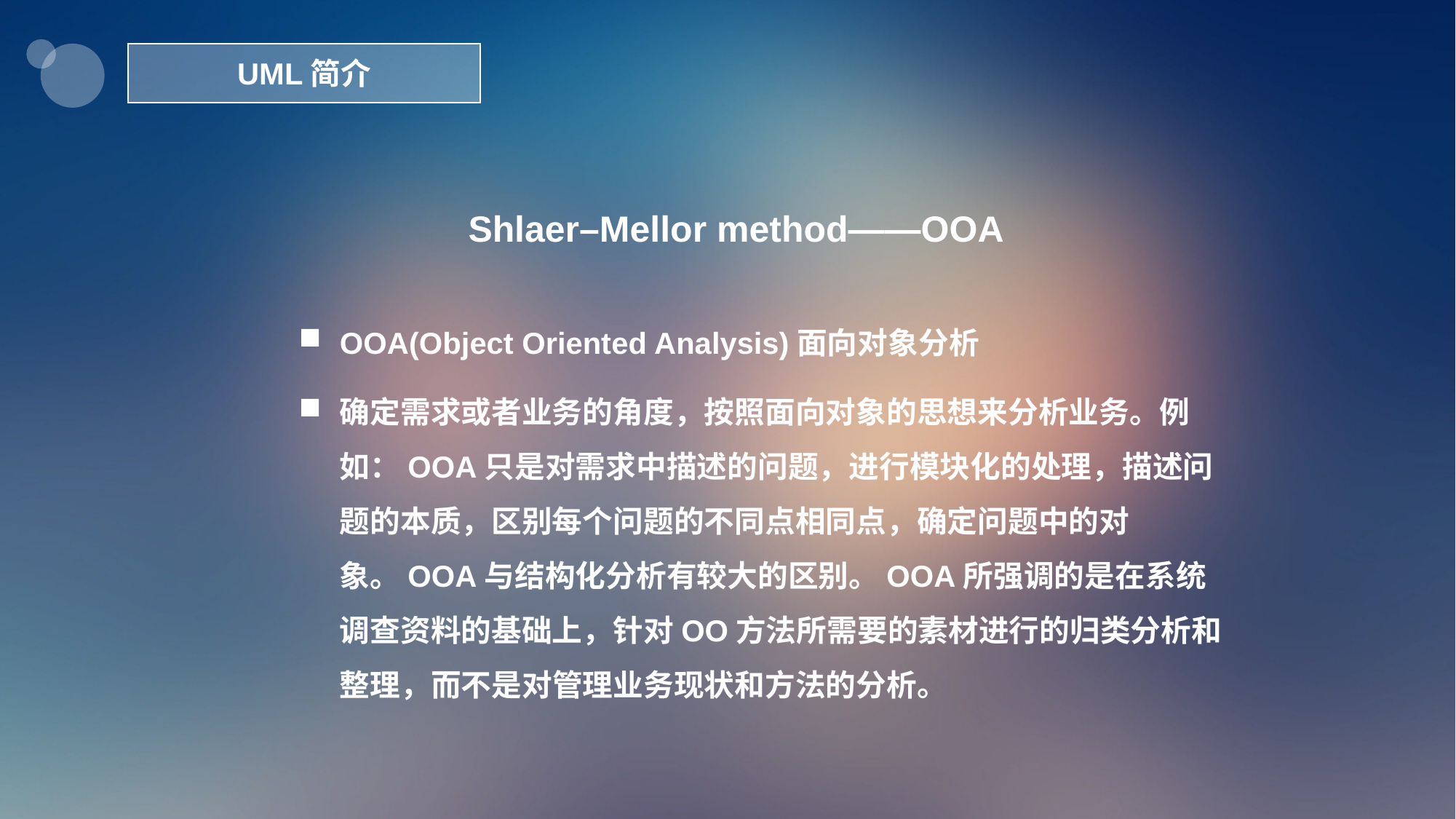

UML简介
Shlaer–Mellor method——OOA

OOA(Object Oriented Analysis)面向对象分析
确定需求或者业务的角度，按照面向对象的思想来分析业务。例如：OOA只是对需求中描述的问题，进行模块化的处理，描述问题的本质，区别每个问题的不同点相同点，确定问题中的对象。OOA与结构化分析有较大的区别。OOA所强调的是在系统调查资料的基础上，针对OO方法所需要的素材进行的归类分析和整理，而不是对管理业务现状和方法的分析。